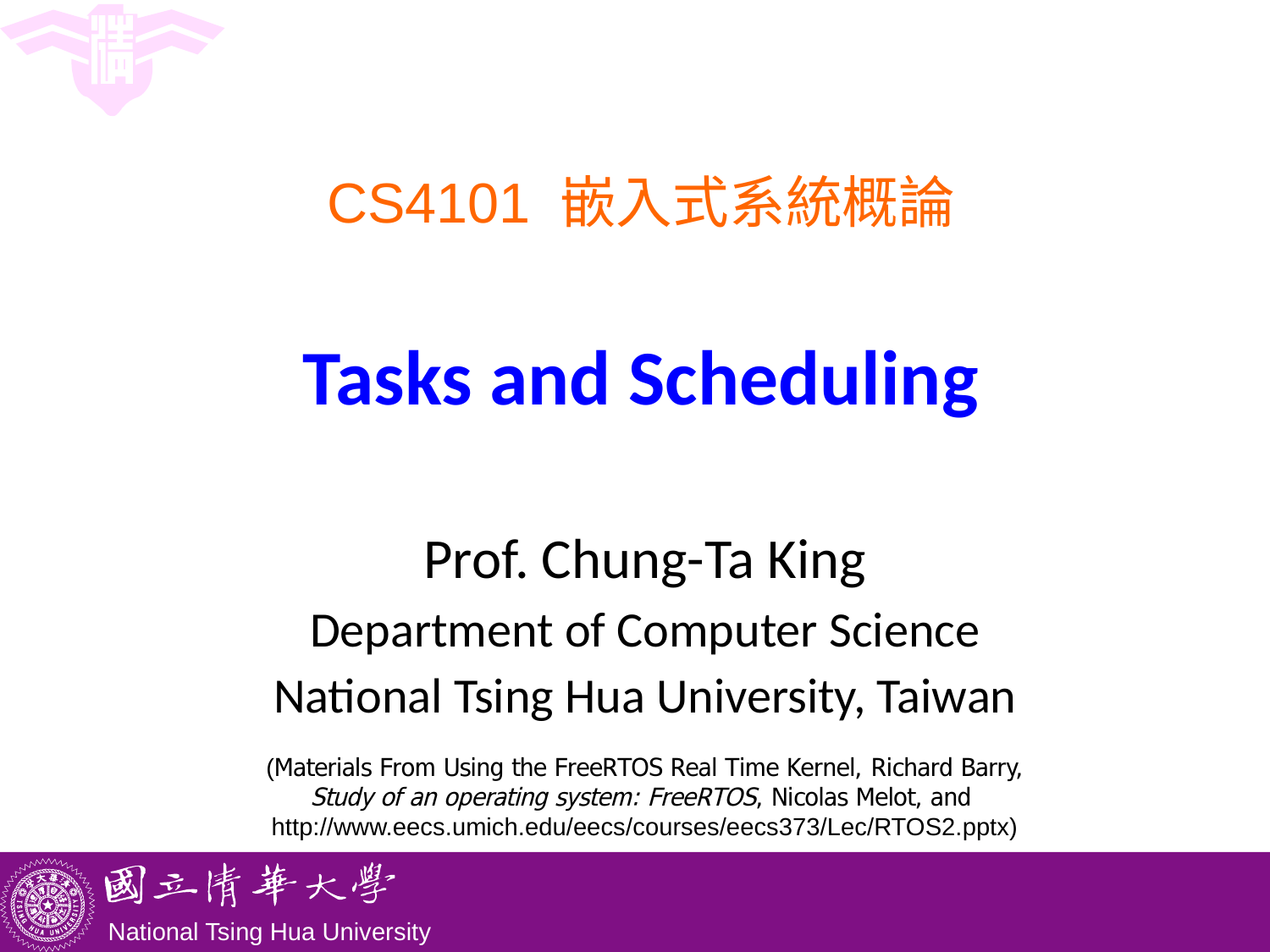

# CS4101 嵌入式系統概論 Tasks and Scheduling
Prof. Chung-Ta King
Department of Computer Science
National Tsing Hua University, Taiwan
(Materials From Using the FreeRTOS Real Time Kernel, Richard Barry, Study of an operating system: FreeRTOS, Nicolas Melot, and
http://www.eecs.umich.edu/eecs/courses/eecs373/Lec/RTOS2.pptx)